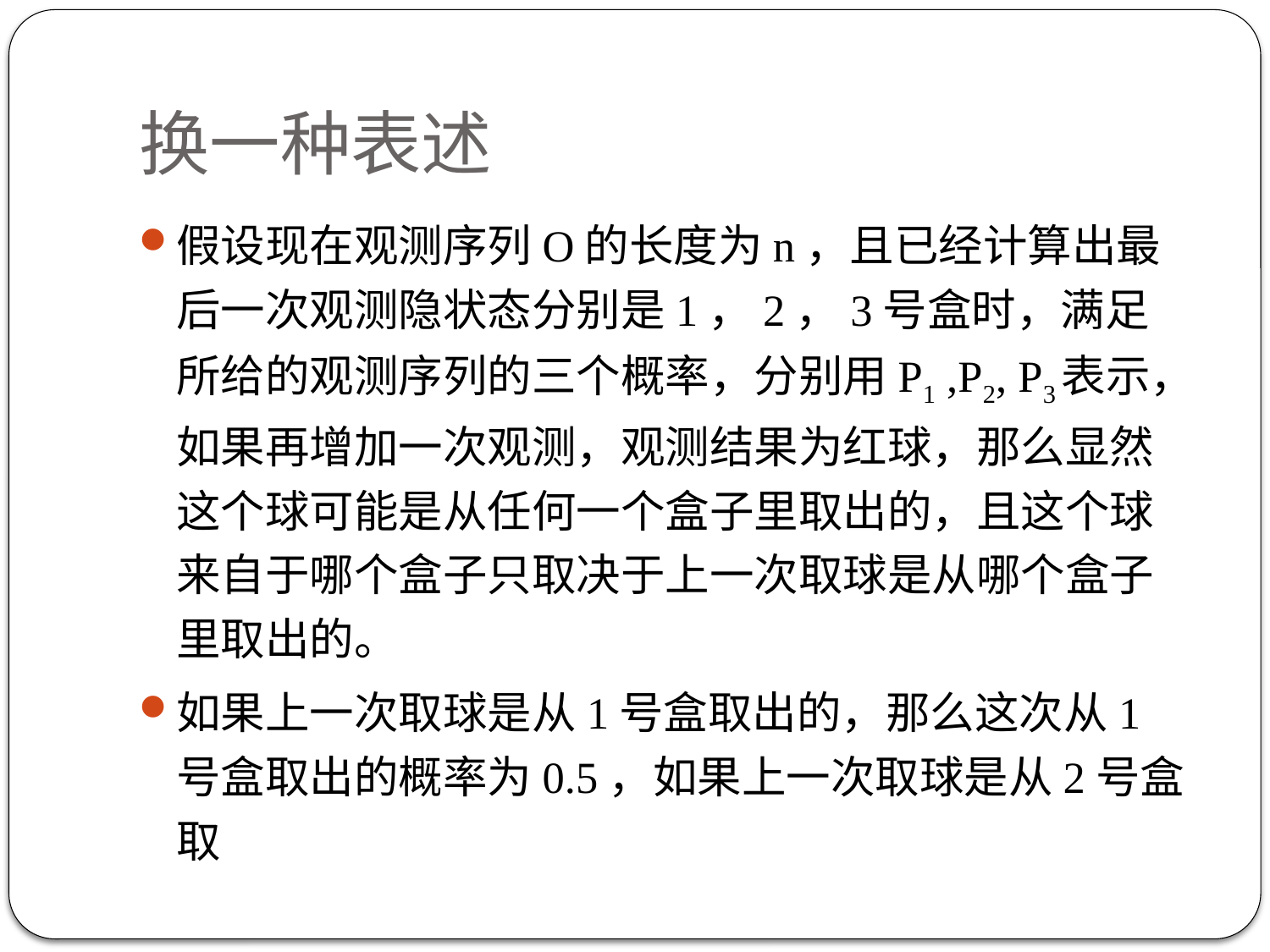

# 换一种表述
假设现在观测序列O的长度为n，且已经计算出最后一次观测隐状态分别是1，2，3号盒时，满足所给的观测序列的三个概率，分别用P1 ,P2, P3表示，如果再增加一次观测，观测结果为红球，那么显然这个球可能是从任何一个盒子里取出的，且这个球来自于哪个盒子只取决于上一次取球是从哪个盒子里取出的。
如果上一次取球是从1号盒取出的，那么这次从1号盒取出的概率为0.5，如果上一次取球是从2号盒取